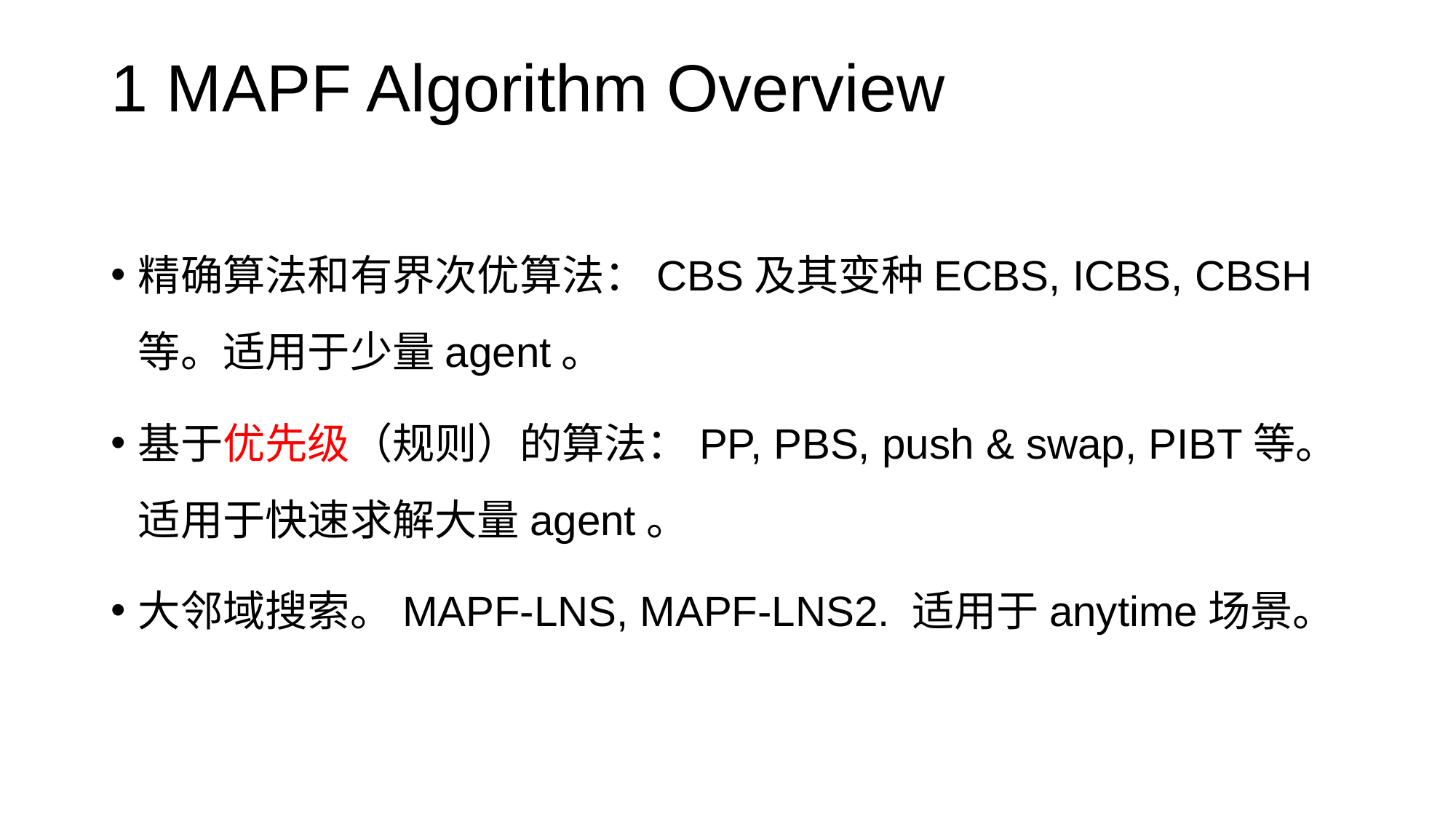

# 1 MAPF Algorithm Overview
精确算法和有界次优算法：CBS及其变种ECBS, ICBS, CBSH等。适用于少量agent。
基于优先级（规则）的算法：PP, PBS, push & swap, PIBT等。适用于快速求解大量agent。
大邻域搜索。MAPF-LNS, MAPF-LNS2. 适用于anytime场景。